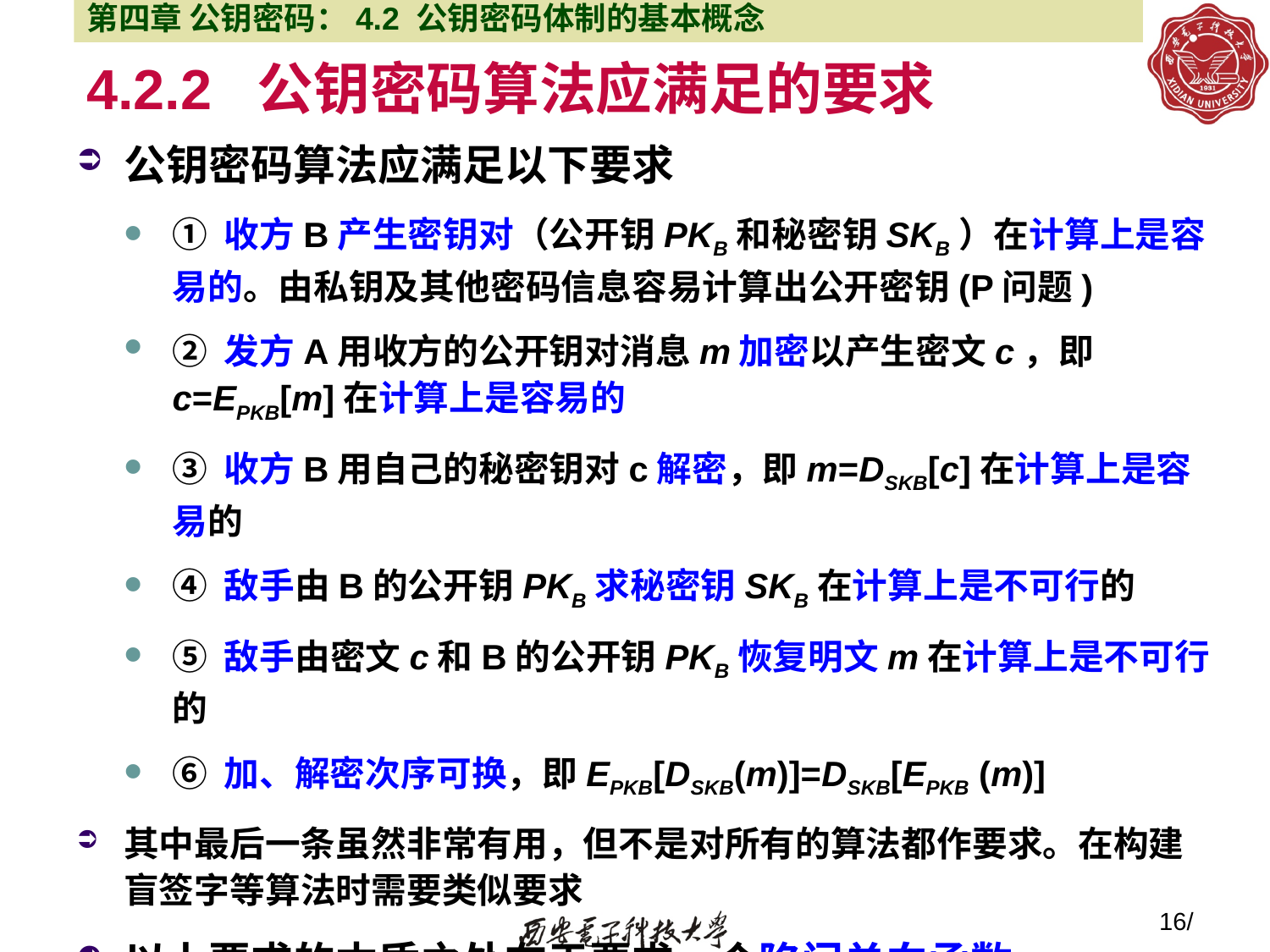

第四章 公钥密码：4.2 公钥密码体制的基本概念
# 4.2.2  公钥密码算法应满足的要求
公钥密码算法应满足以下要求
① 收方B产生密钥对（公开钥PKB和秘密钥SKB）在计算上是容易的。由私钥及其他密码信息容易计算出公开密钥(P问题)
② 发方A用收方的公开钥对消息m加密以产生密文c，即c=EPKB[m]在计算上是容易的
③ 收方B用自己的秘密钥对c解密，即m=DSKB[c]在计算上是容易的
④ 敌手由B的公开钥PKB求秘密钥SKB在计算上是不可行的
⑤ 敌手由密文c和B的公开钥PKB恢复明文m在计算上是不可行的
⑥ 加、解密次序可换，即EPKB[DSKB(m)]=DSKB[EPKB (m)]
其中最后一条虽然非常有用，但不是对所有的算法都作要求。在构建盲签字等算法时需要类似要求
以上要求的本质之处在于要求一个陷门单向函数。
16/